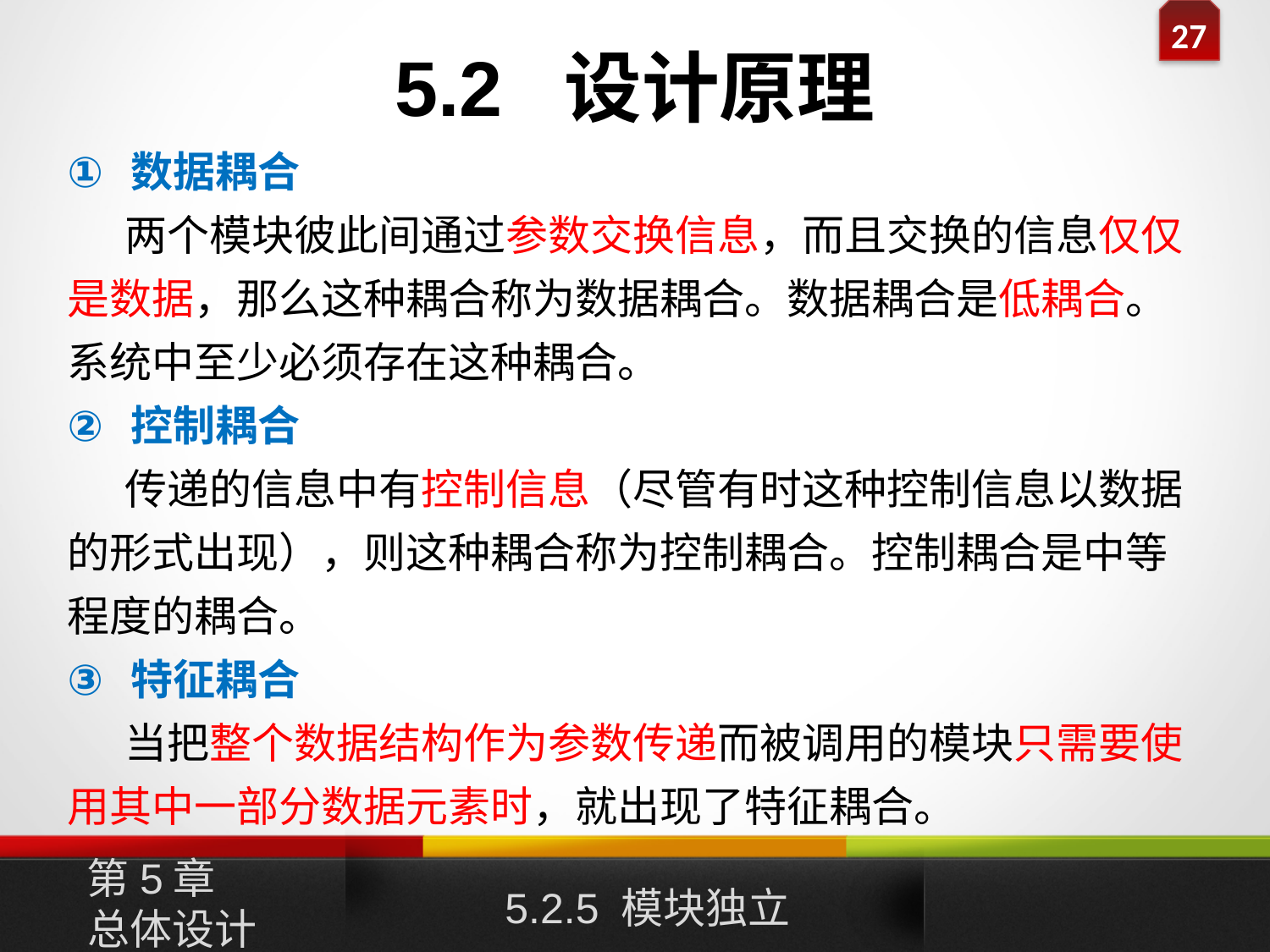

# 5.2  设计原理
数据耦合
     两个模块彼此间通过参数交换信息，而且交换的信息仅仅是数据，那么这种耦合称为数据耦合。数据耦合是低耦合。系统中至少必须存在这种耦合。
控制耦合
     传递的信息中有控制信息（尽管有时这种控制信息以数据的形式出现），则这种耦合称为控制耦合。控制耦合是中等程度的耦合。
特征耦合
     当把整个数据结构作为参数传递而被调用的模块只需要使用其中一部分数据元素时，就出现了特征耦合。

第5章
总体设计
5.2.5 模块独立